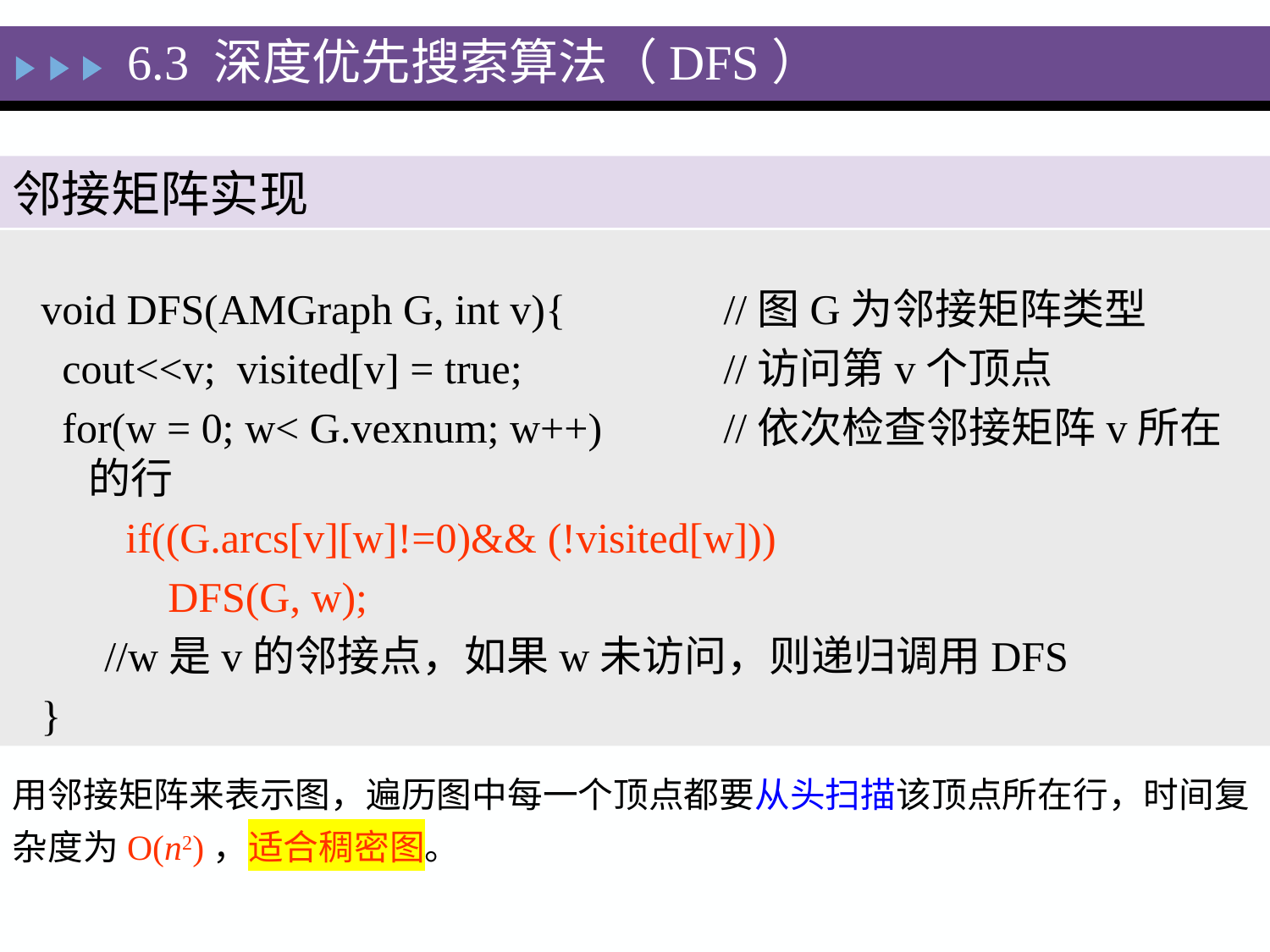

6.3 深度优先搜索算法（DFS）
邻接矩阵实现

void DFS(AMGraph G, int v){        	//图G为邻接矩阵类型
  cout<<v;  visited[v] = true;  		//访问第v个顶点
  for(w = 0; w< G.vexnum; w++)  	//依次检查邻接矩阵v所在的行
        if((G.arcs[v][w]!=0)&& (!visited[w]))
            DFS(G, w);
      //w是v的邻接点，如果w未访问，则递归调用DFS
}
用邻接矩阵来表示图，遍历图中每一个顶点都要从头扫描该顶点所在行，时间复杂度为O(n2)，适合稠密图。